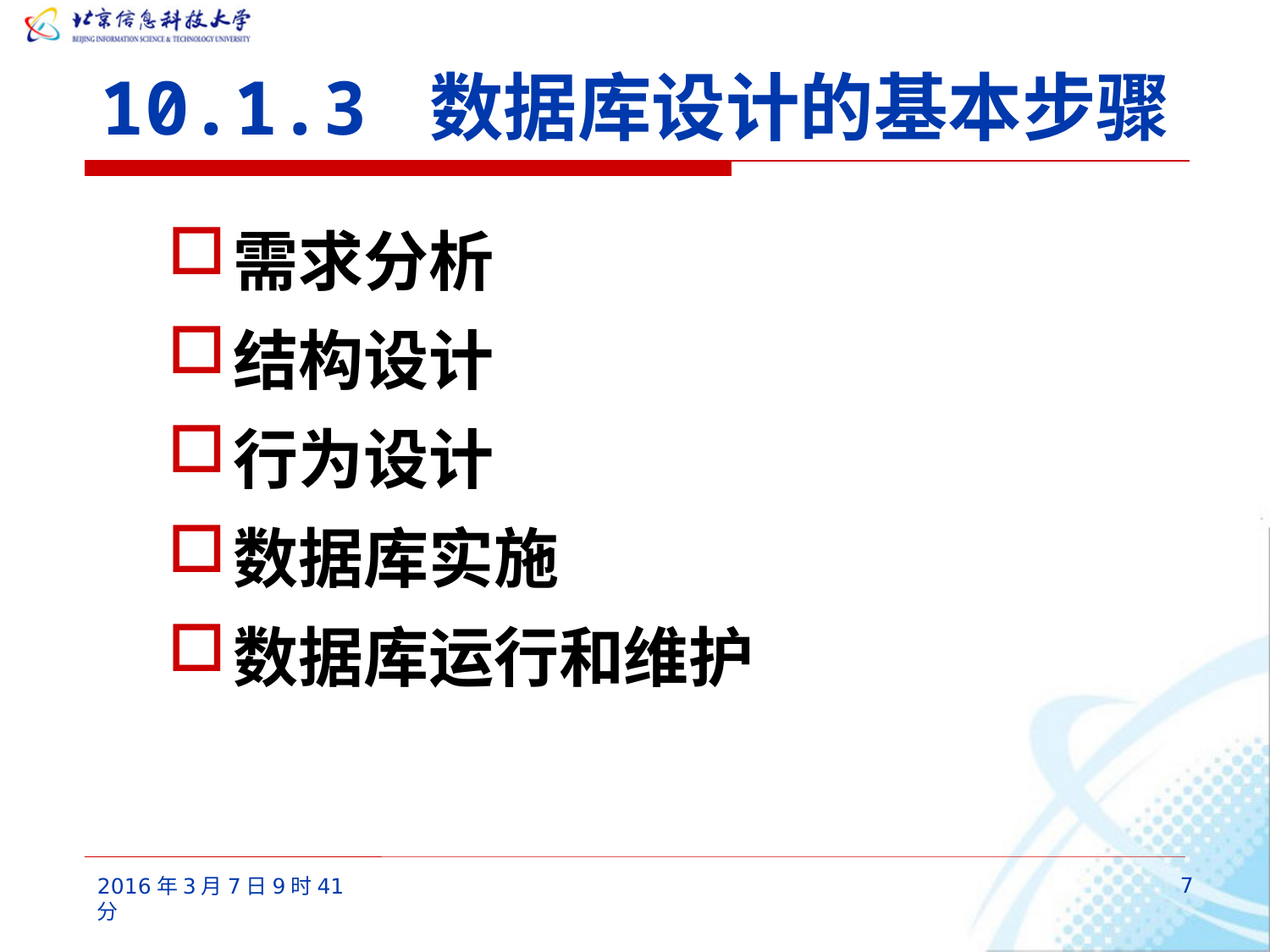

# 10.1.3 数据库设计的基本步骤
需求分析
结构设计
行为设计
数据库实施
数据库运行和维护
2016年3月7日9时41分